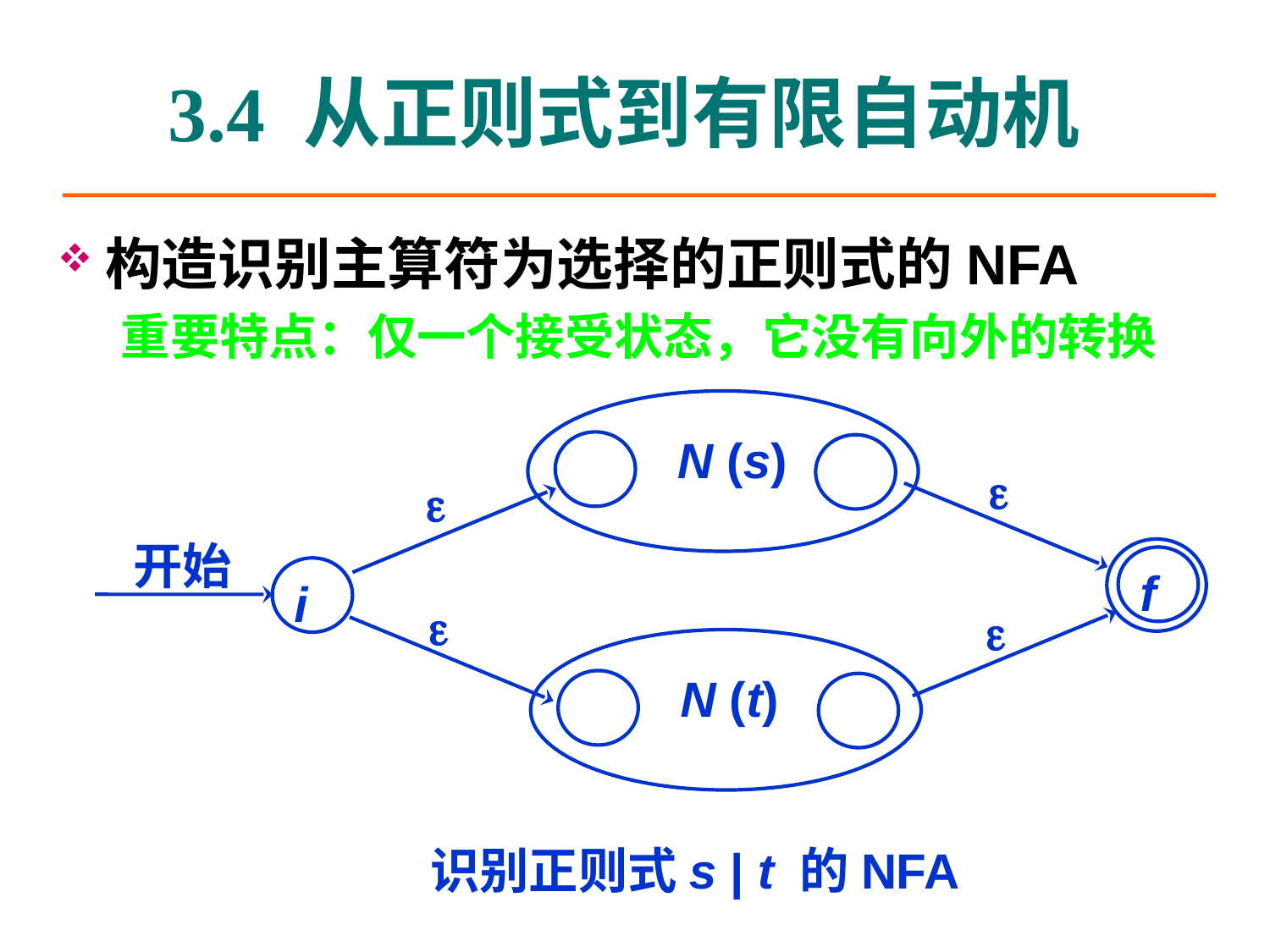

3.4 从正则式到有限自动机
构造识别主算符为选择的正则式的NFA
重要特点：仅一个接受状态，它没有向外的转换

N (s)

ε
ε

开始

f
i
ε

ε

N (t)

识别正则式s | t 的NFA